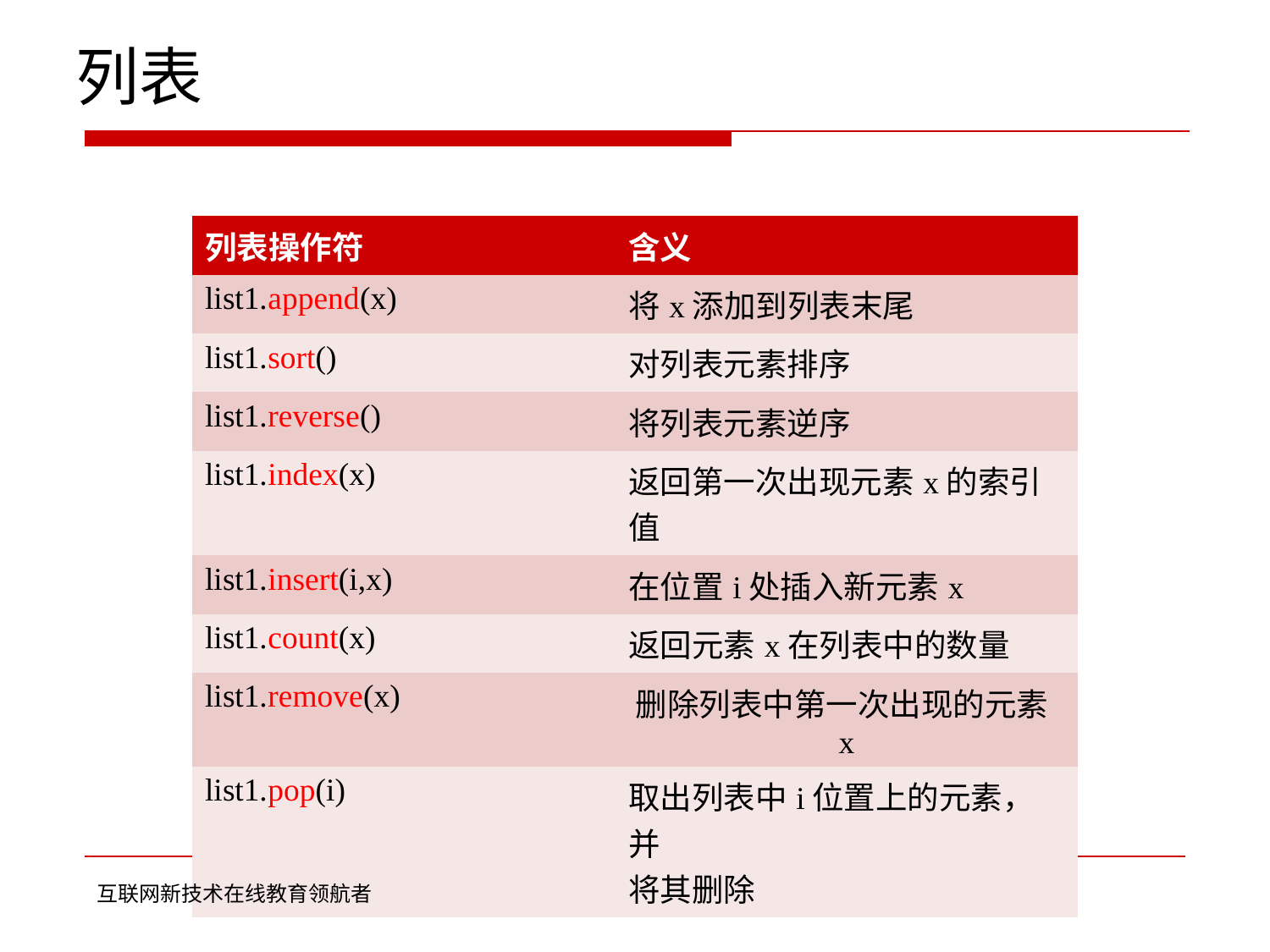

列表

| 列表操作符 | 含义 |
| --- | --- |
| list1.append(x) | 将x添加到列表末尾 |
| list1.sort() | 对列表元素排序 |
| list1.reverse() | 将列表元素逆序 |
| list1.index(x) | 返回第一次出现元素x的索引值 |
| list1.insert(i,x) | 在位置i处插入新元素x |
| list1.count(x) | 返回元素x在列表中的数量 |
| list1.remove(x) | 删除列表中第一次出现的元素x |
| list1.pop(i) | 取出列表中i位置上的元素，并 将其删除 |

互联网新技术在线教育领航者